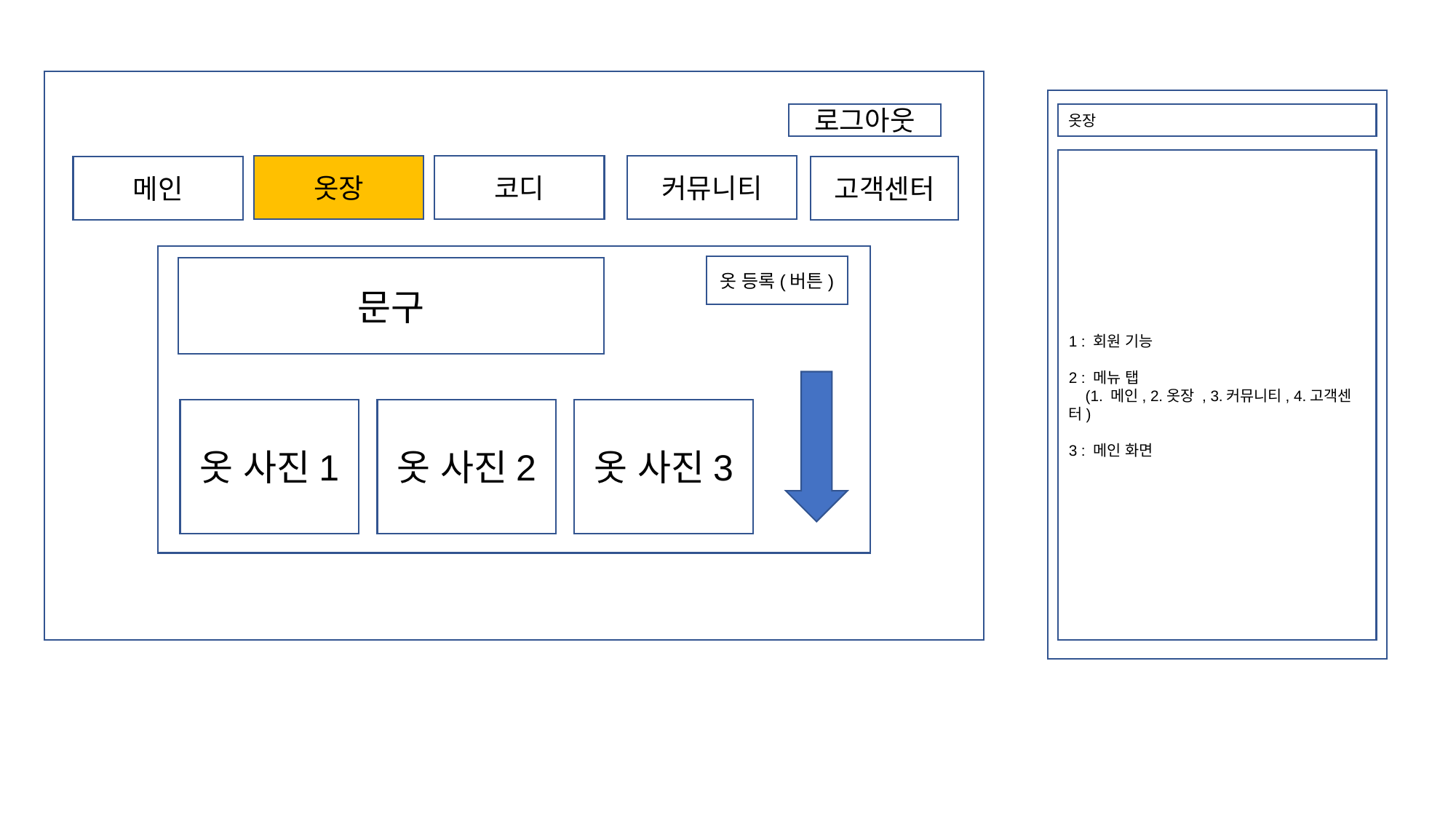

로그아웃
옷장
1 : 회원 기능

2 : 메뉴 탭
    (1. 메인, 2.옷장 , 3.커뮤니티, 4.고객센터)

3 : 메인 화면
옷장
코디
커뮤니티
메인
고객센터

옷 등록(버튼)
문구

옷 사진1
옷 사진2
옷 사진3